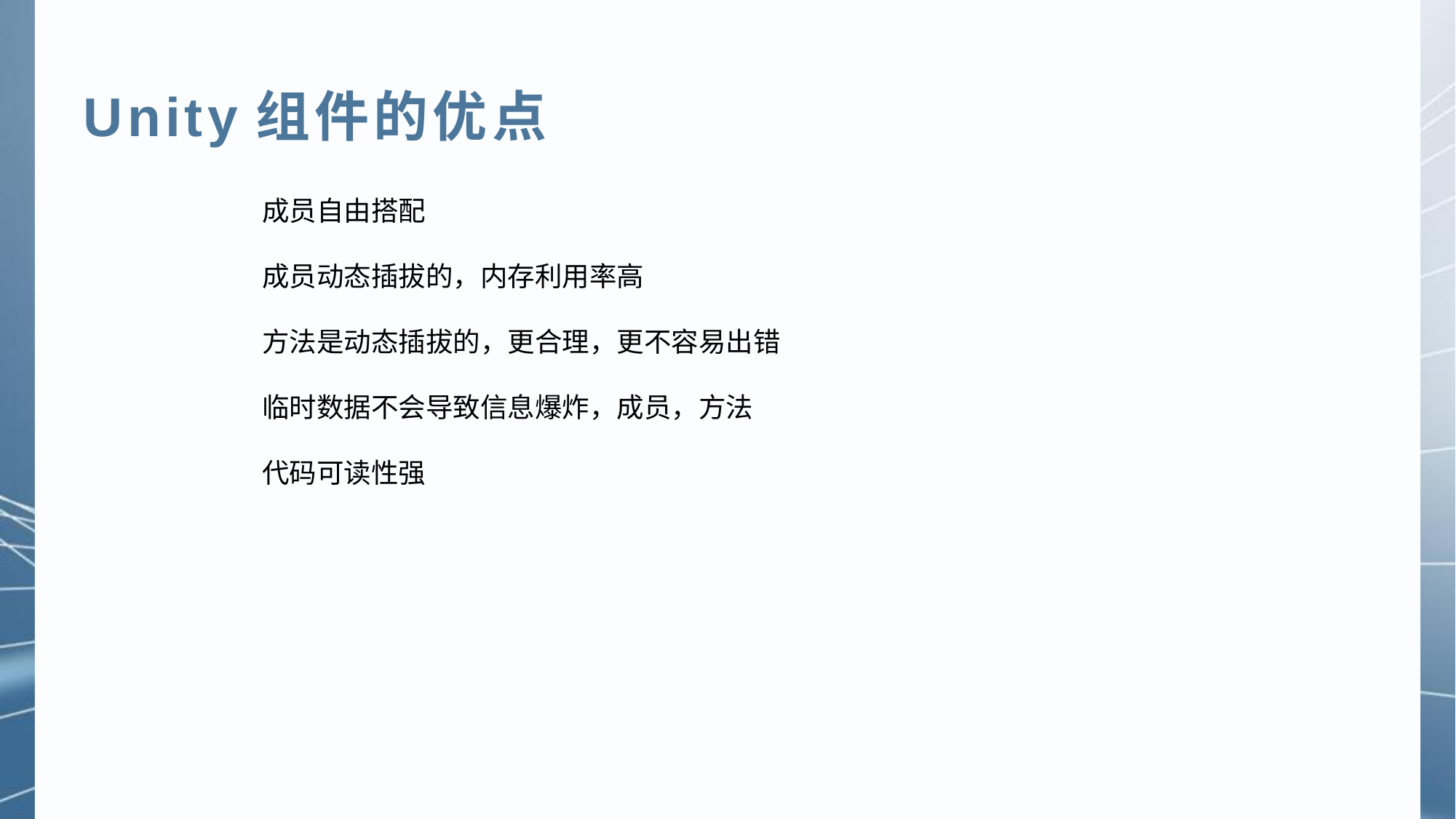

Unity组件的优点
成员自由搭配

成员动态插拔的，内存利用率高

方法是动态插拔的，更合理，更不容易出错

临时数据不会导致信息爆炸，成员，方法

代码可读性强